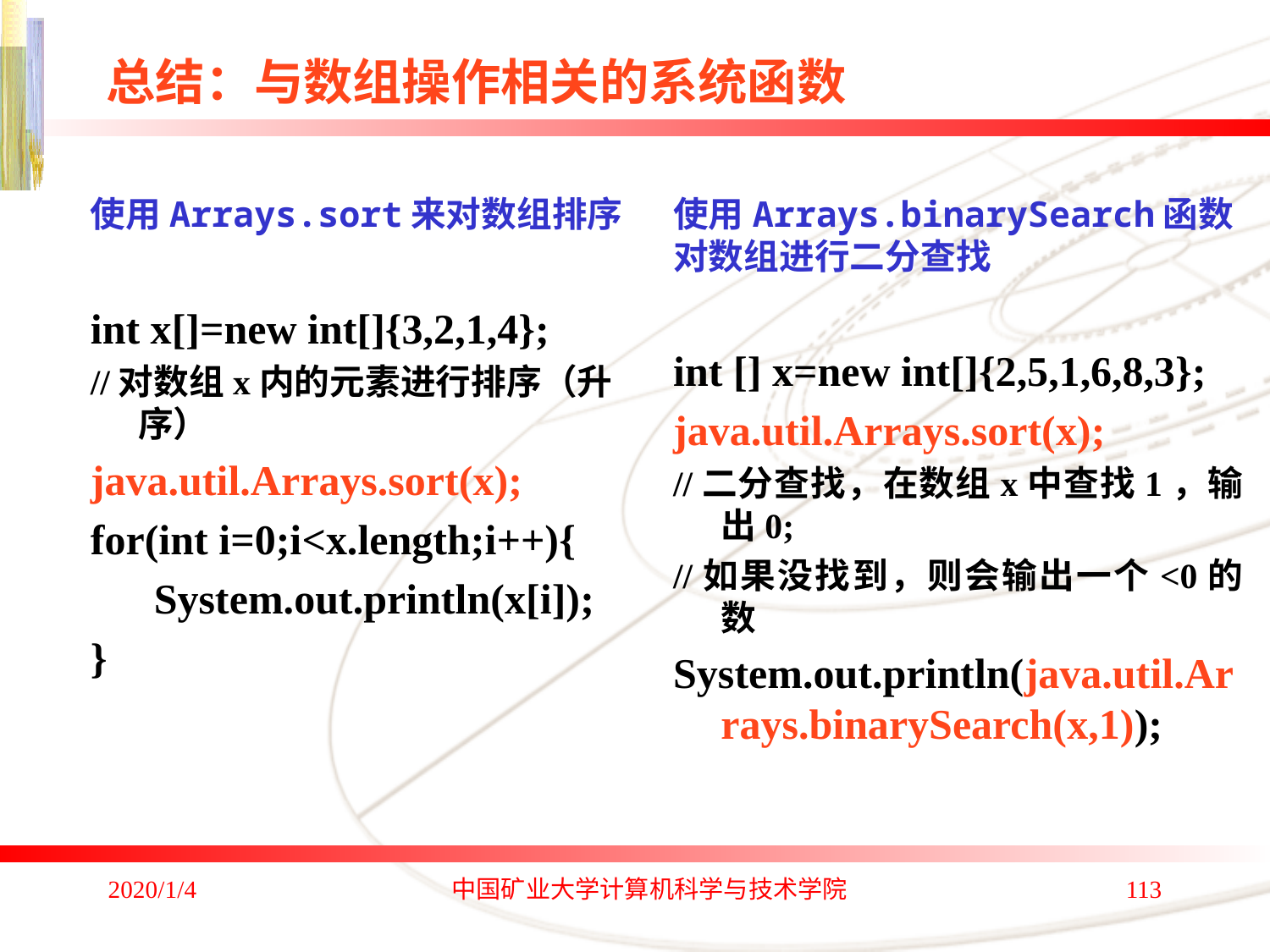

总结：与数组操作相关的系统函数
使用Arrays.sort来对数组排序

int x[]=new int[]{3,2,1,4};
//对数组x内的元素进行排序（升序）
java.util.Arrays.sort(x);
for(int i=0;i<x.length;i++){
      System.out.println(x[i]);
}

使用Arrays.binarySearch函数对数组进行二分查找

int [] x=new int[]{2,5,1,6,8,3};
java.util.Arrays.sort(x);
//二分查找，在数组x中查找1，输出0;
//如果没找到，则会输出一个<0的数
System.out.println(java.util.Arrays.binarySearch(x,1));
2020/1/4
中国矿业大学计算机科学与技术学院
113